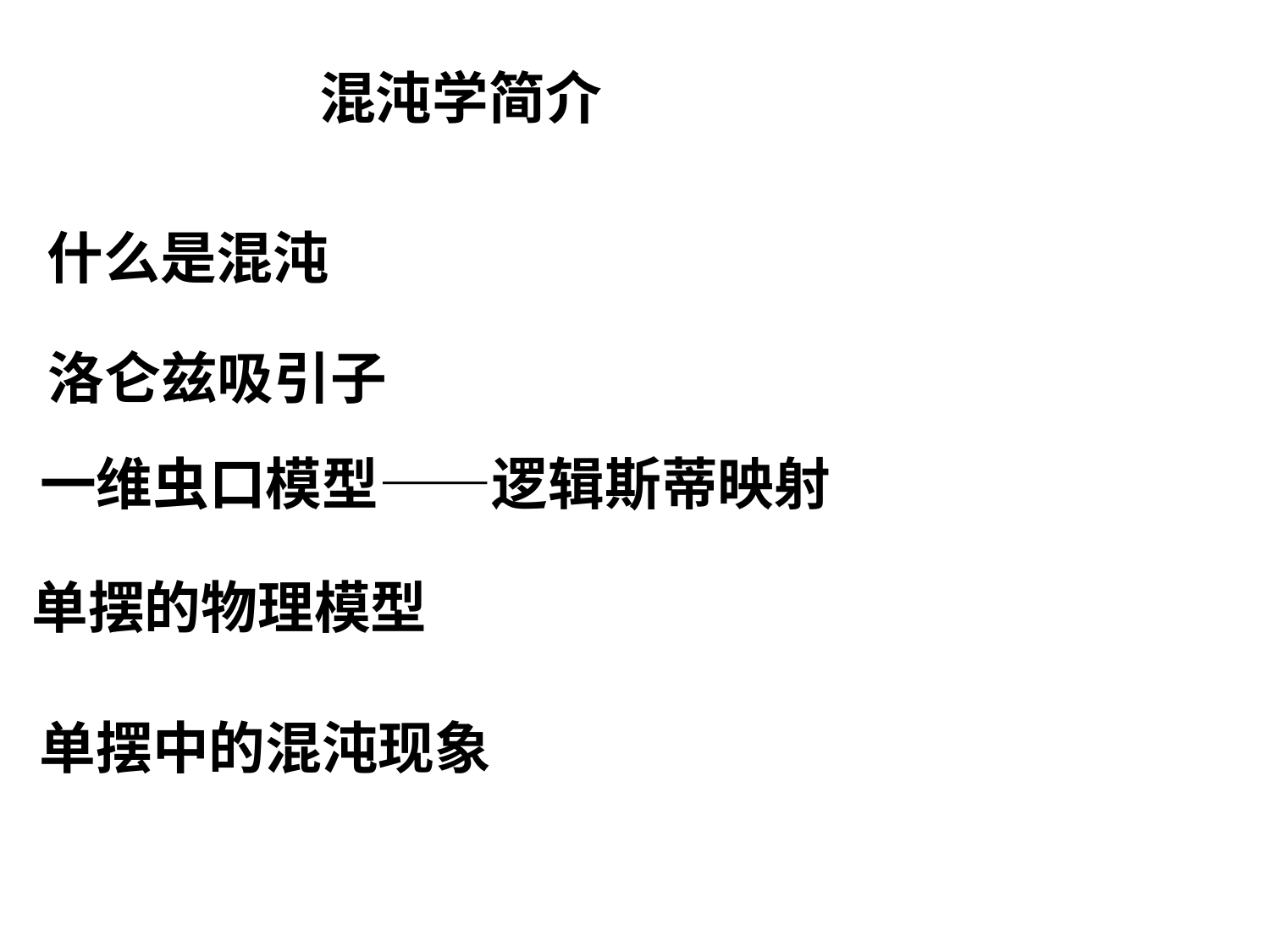

混沌学简介
什么是混沌
洛仑兹吸引子
一维虫口模型――逻辑斯蒂映射
单摆的物理模型
单摆中的混沌现象